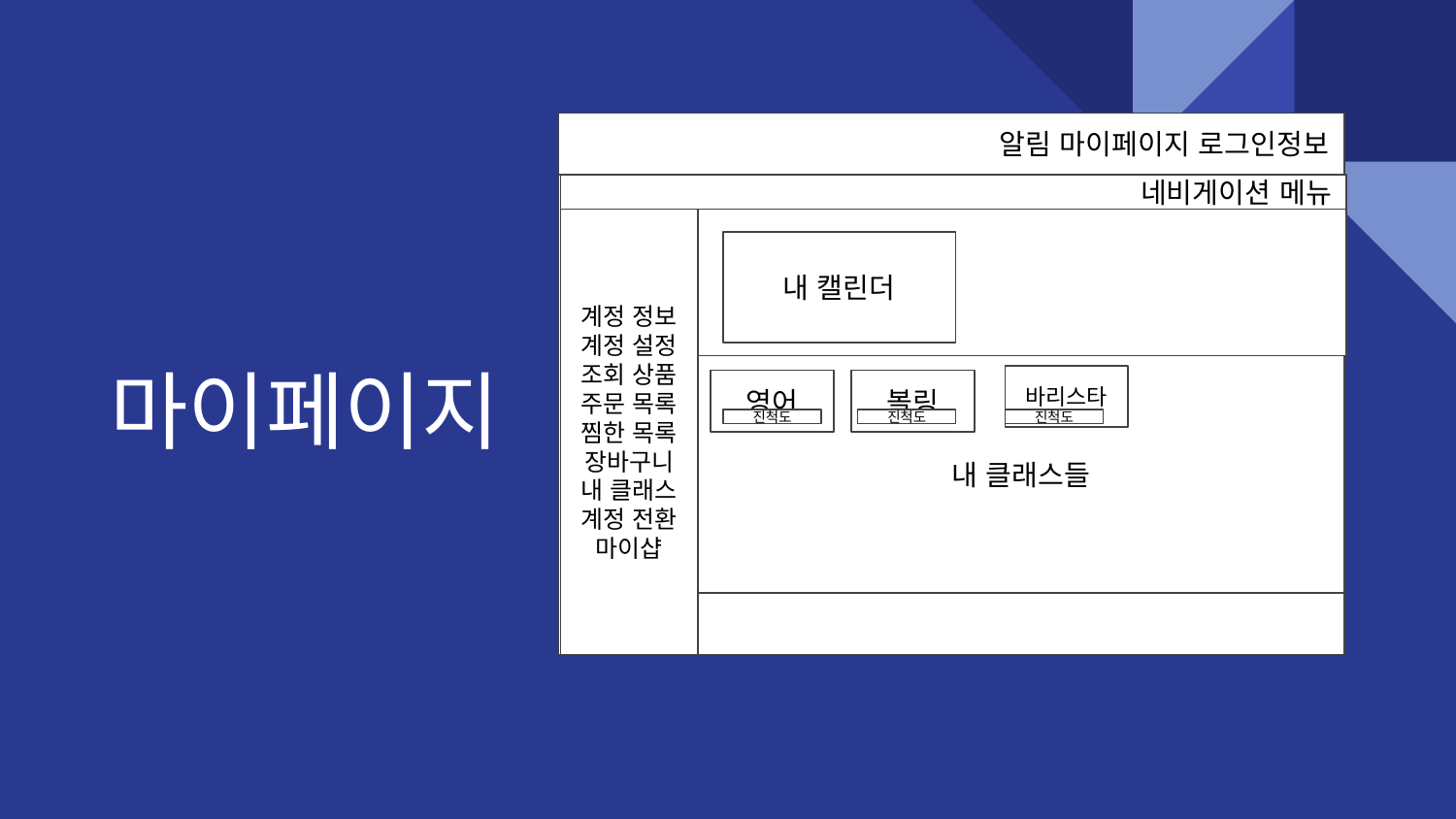

알림 마이페이지 로그인정보
네비게이션 메뉴
계정 정보
계정 설정
조회 상품
주문 목록
찜한 목록
장바구니
내 클래스
계정 전환
마이샵

내 캘린더
# 마이페이지
내 클래스들
바리스타
영어
볼링
진척도
진척도
진척도